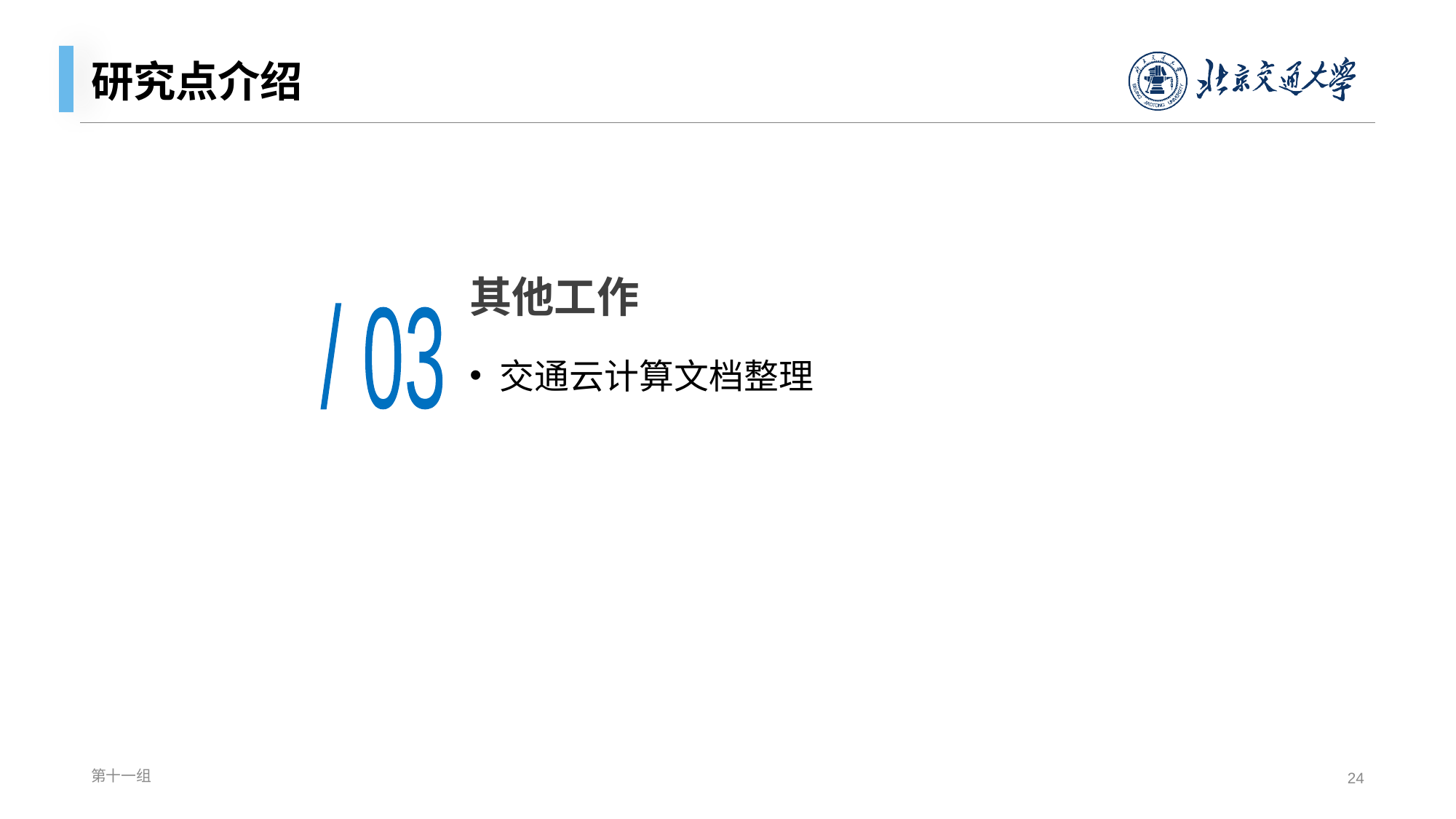

# 研究点介绍
其他工作
/ 03
交通云计算文档整理
第十一组
24